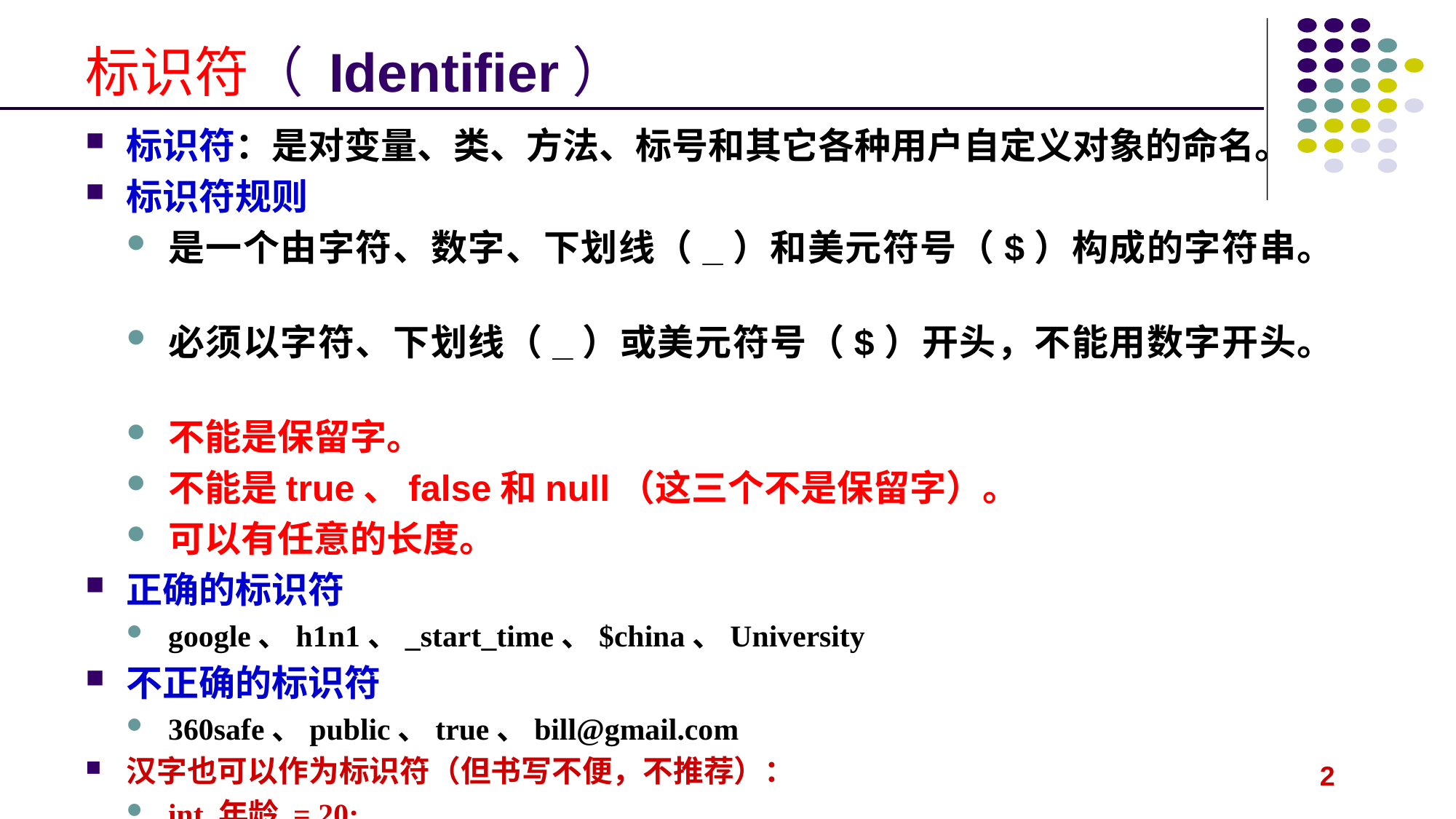

# 标识符（ Identifier）
标识符：是对变量、类、方法、标号和其它各种用户自定义对象的命名。
标识符规则
是一个由字符、数字、下划线（_）和美元符号（$）构成的字符串。
必须以字符、下划线（_）或美元符号（$）开头，不能用数字开头。
不能是保留字。
不能是true、false和null（这三个不是保留字）。
可以有任意的长度。
正确的标识符
google、h1n1、_start_time、$china、University
不正确的标识符
360safe、public、true、bill@gmail.com
汉字也可以作为标识符（但书写不便，不推荐）：
int 年龄 = 20;